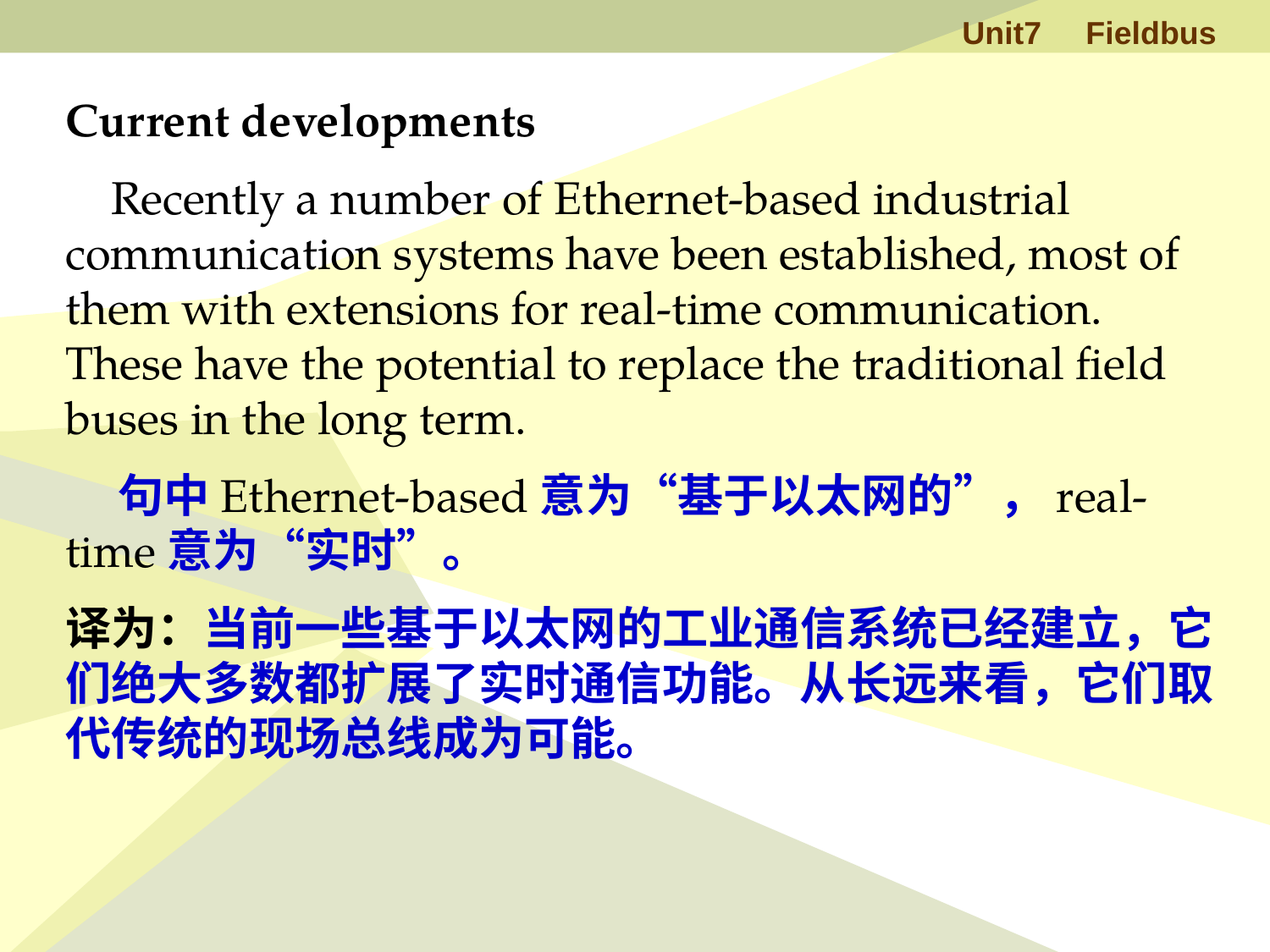

Current developments
    Recently a number of Ethernet-based industrial communication systems have been established, most of them with extensions for real-time communication. These have the potential to replace the traditional field buses in the long term.
    句中Ethernet-based意为“基于以太网的”，real-time意为“实时”。
译为：当前一些基于以太网的工业通信系统已经建立，它们绝大多数都扩展了实时通信功能。从长远来看，它们取代传统的现场总线成为可能。